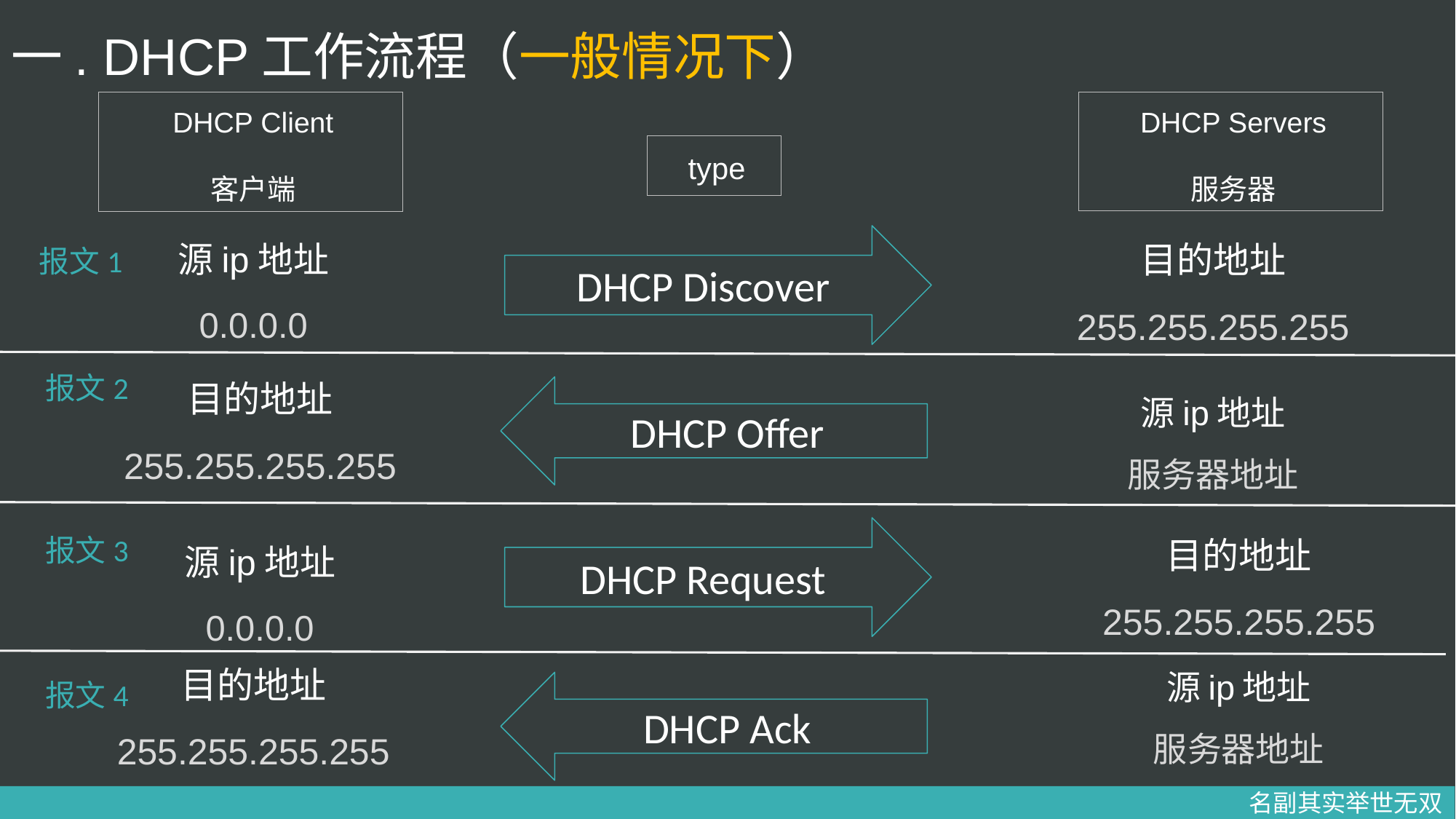

# 一. DHCP工作流程（一般情况下）
DHCP Client
客户端
DHCP Servers
服务器
type
报文1
DHCP Discover
源ip地址
0.0.0.0
目的地址
255.255.255.255
报文2
目的地址
255.255.255.255
DHCP Offer
源ip地址
服务器地址
报文3
DHCP Request
目的地址
255.255.255.255
源ip地址
0.0.0.0
报文4
源ip地址
服务器地址
目的地址
255.255.255.255
DHCP Ack